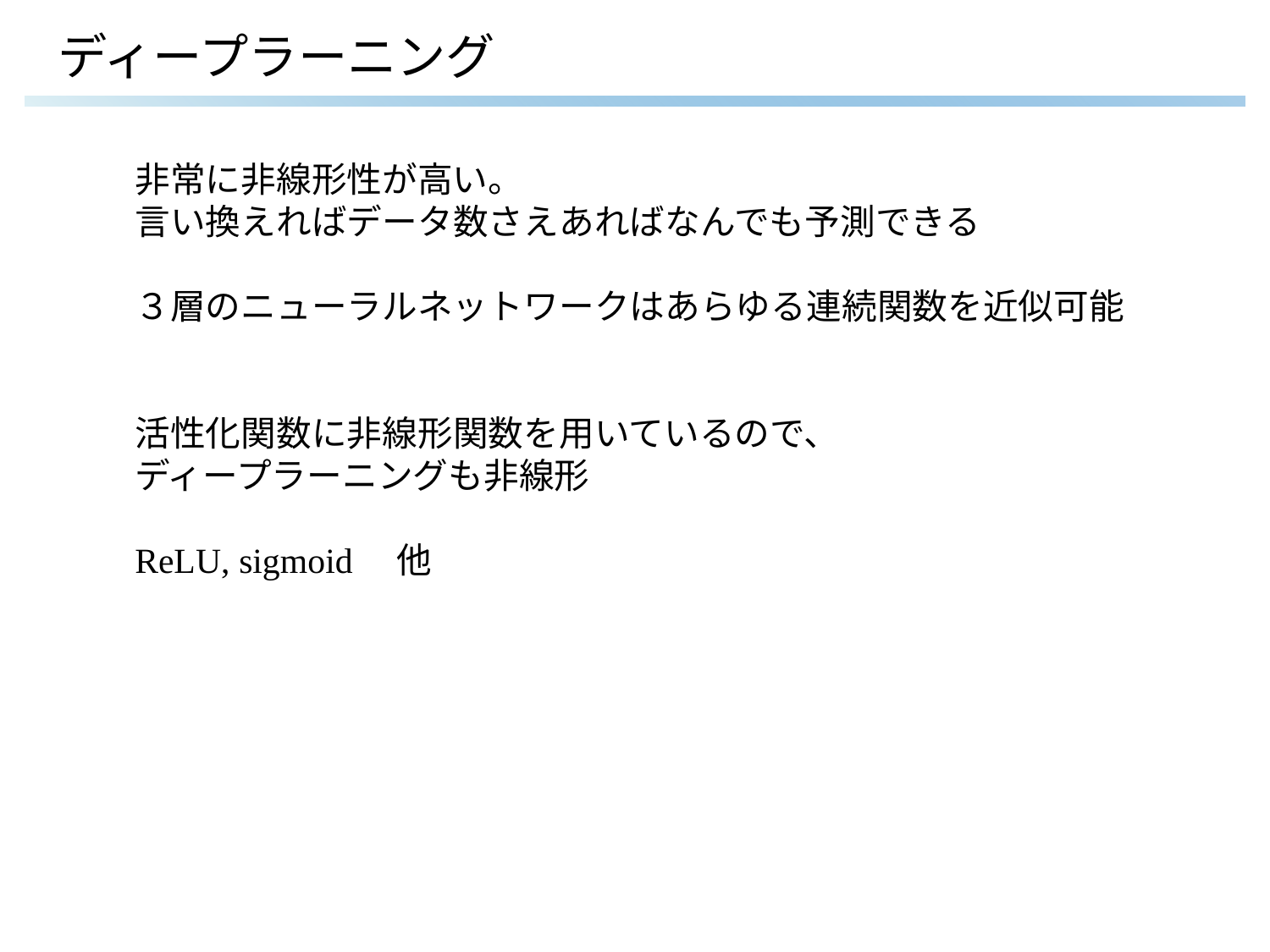

# ディープラーニング
非常に非線形性が高い。
言い換えればデータ数さえあればなんでも予測できる

３層のニューラルネットワークはあらゆる連続関数を近似可能

活性化関数に非線形関数を用いているので、
ディープラーニングも非線形

ReLU, sigmoid　他